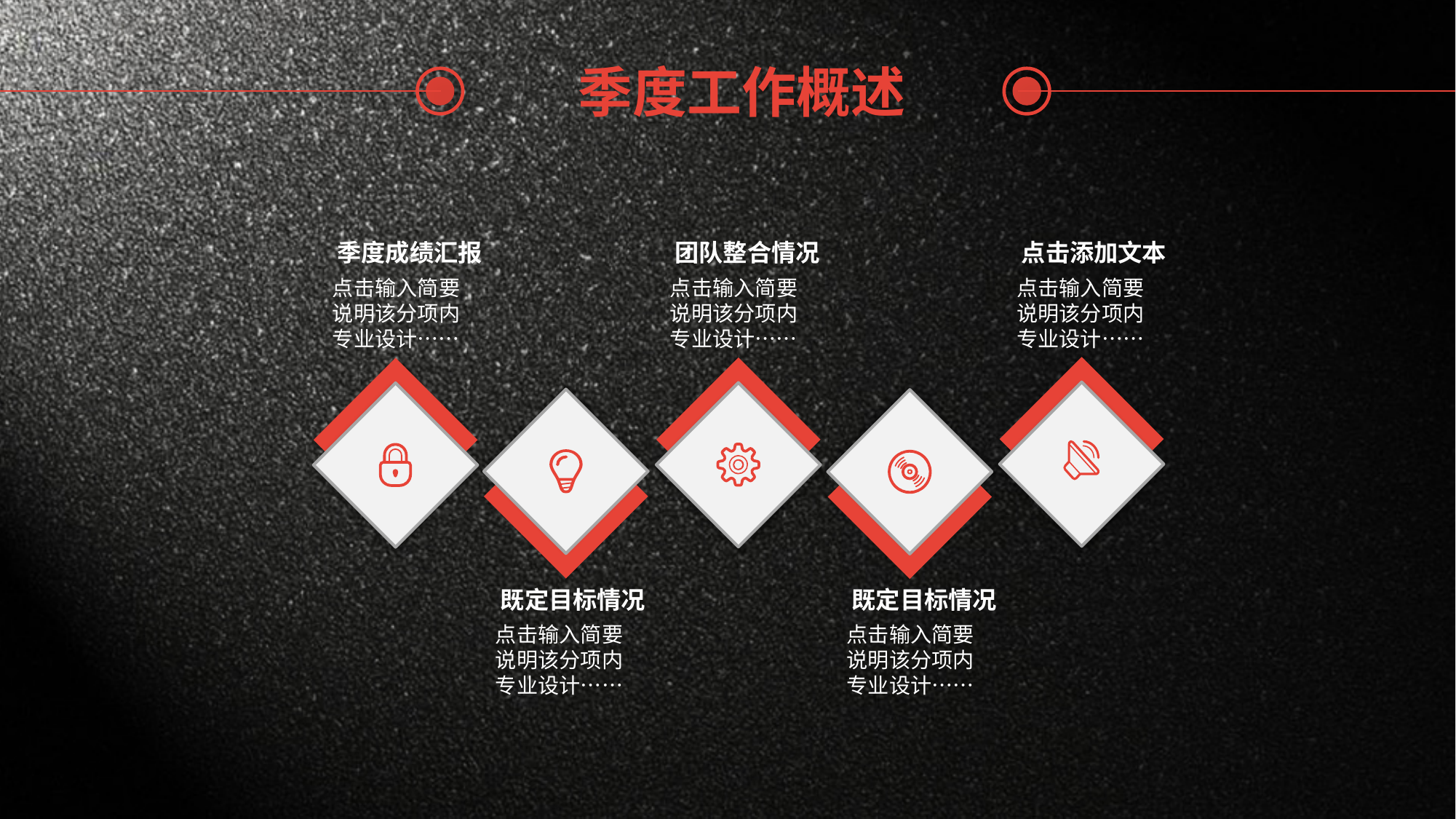

季度工作概述

季度成绩汇报
团队整合情况
点击添加文本
点击输入简要说明该分项内专业设计……
点击输入简要说明该分项内专业设计……
点击输入简要说明该分项内专业设计……

既定目标情况
既定目标情况
点击输入简要说明该分项内专业设计……
点击输入简要说明该分项内专业设计……